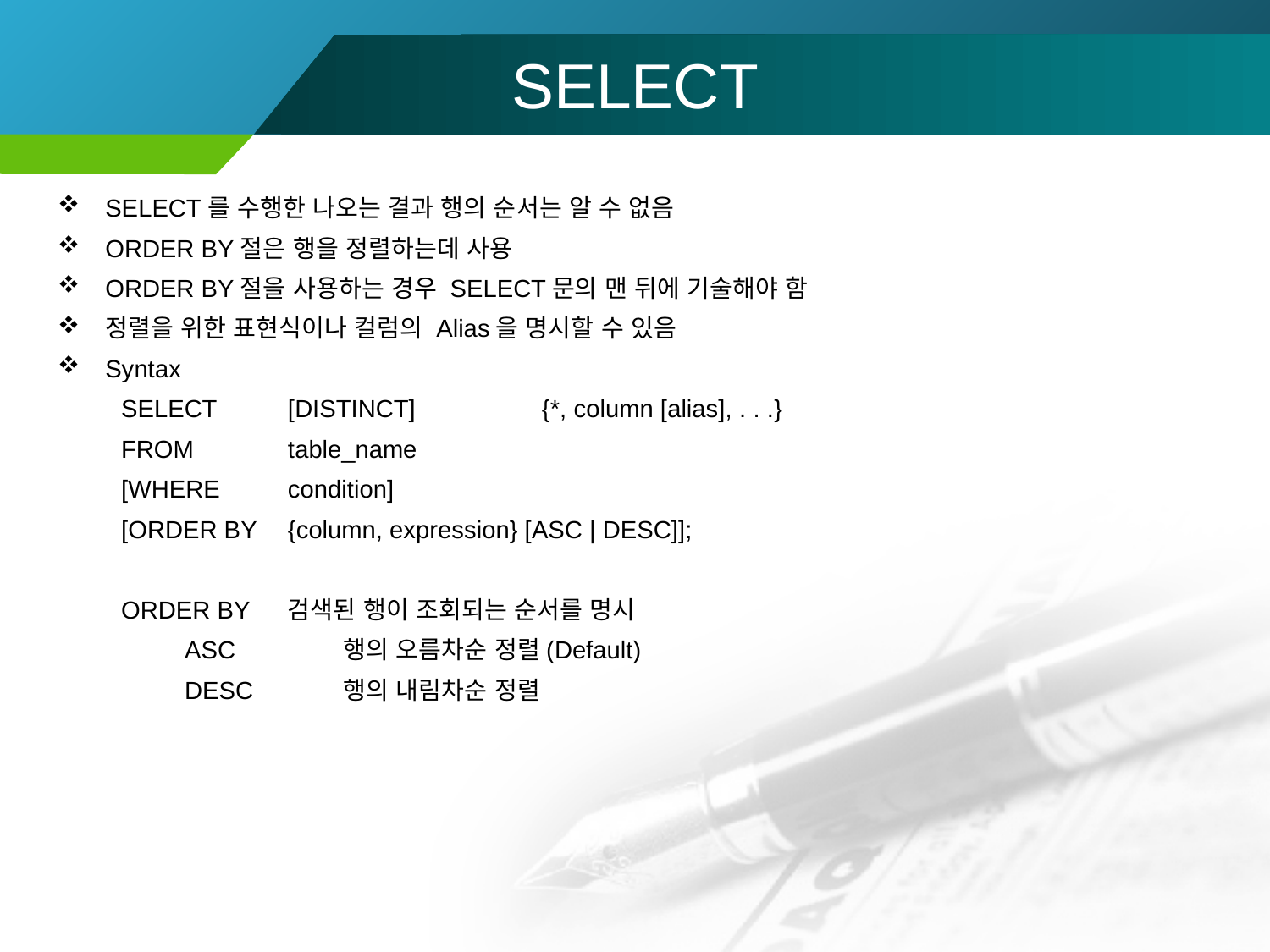

SELECT
SELECT를 수행한 나오는 결과 행의 순서는 알 수 없음
ORDER BY절은 행을 정렬하는데 사용
ORDER BY절을 사용하는 경우 SELECT문의 맨 뒤에 기술해야 함
정렬을 위한 표현식이나 컬럼의 Alias을 명시할 수 있음
Syntax
SELECT	[DISTINCT] 	{*, column [alias], . . .}
FROM	table_name
[WHERE	condition]
[ORDER BY	{column, expression} [ASC | DESC]];

ORDER BY	검색된 행이 조회되는 순서를 명시
ASC	행의 오름차순 정렬(Default)
DESC	행의 내림차순 정렬